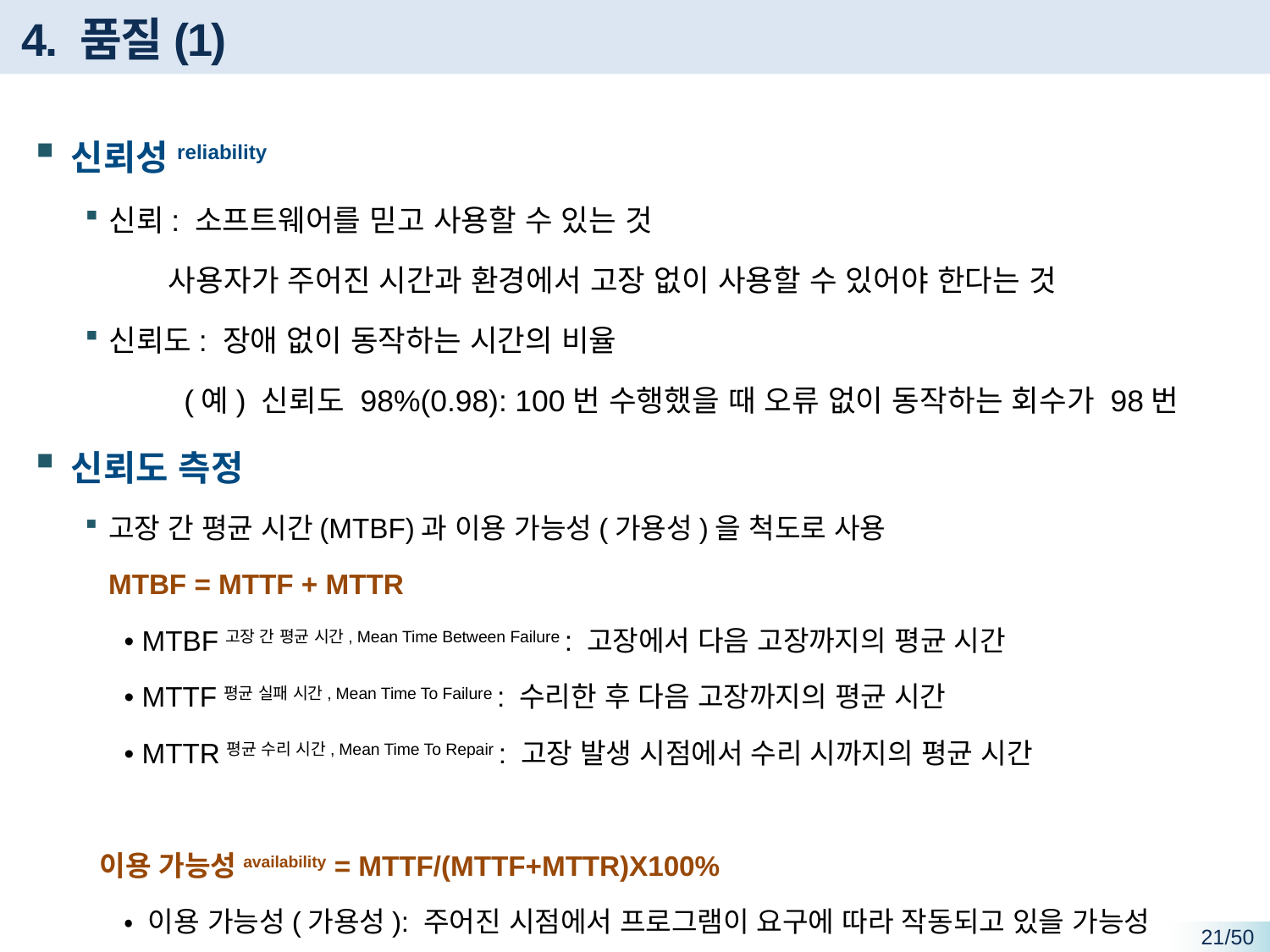

# 4. 품질(1)
신뢰성reliability
신뢰: 소프트웨어를 믿고 사용할 수 있는 것
         사용자가 주어진 시간과 환경에서 고장 없이 사용할 수 있어야 한다는 것
신뢰도: 장애 없이 동작하는 시간의 비율
            (예) 신뢰도 98%(0.98): 100번 수행했을 때 오류 없이 동작하는 회수가 98번
신뢰도 측정
고장 간 평균 시간(MTBF)과 이용 가능성(가용성)을 척도로 사용
   MTBF = MTTF + MTTR
     • MTBF고장 간 평균 시간, Mean Time Between Failure : 고장에서 다음 고장까지의 평균 시간
     • MTTF평균 실패 시간, Mean Time To Failure : 수리한 후 다음 고장까지의 평균 시간
     • MTTR평균 수리 시간, Mean Time To Repair : 고장 발생 시점에서 수리 시까지의 평균 시간

 이용 가능성availability = MTTF/(MTTF+MTTR)X100%
     • 이용 가능성(가용성): 주어진 시점에서 프로그램이 요구에 따라 작동되고 있을 가능성